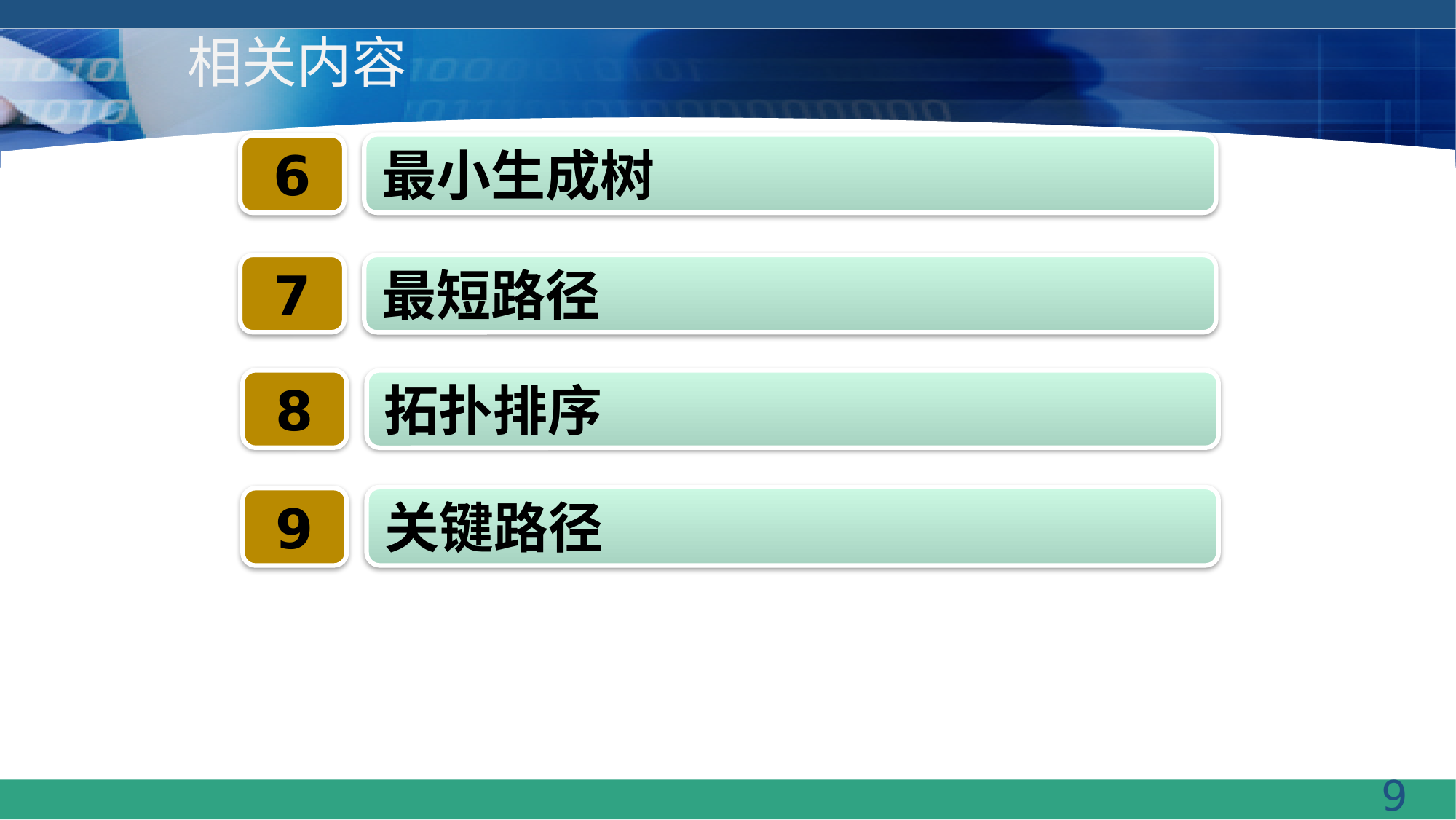

# 相关内容
最小生成树
6
7
最短路径
8
拓扑排序
关键路径
9